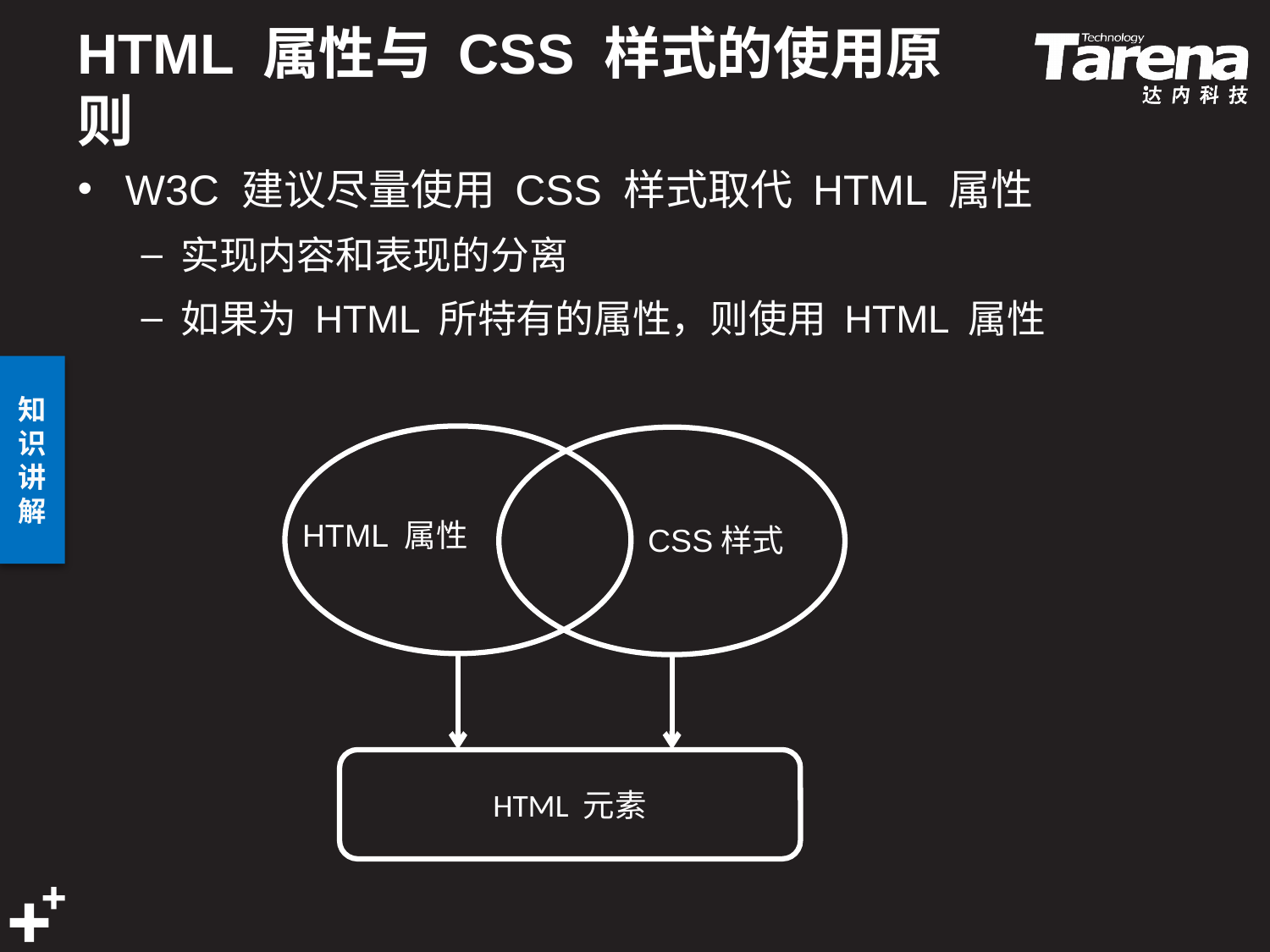

# HTML 属性与 CSS 样式的使用原则
W3C 建议尽量使用 CSS 样式取代 HTML 属性
实现内容和表现的分离
如果为 HTML 所特有的属性，则使用 HTML 属性

HTML 属性
CSS样式
HTML 元素